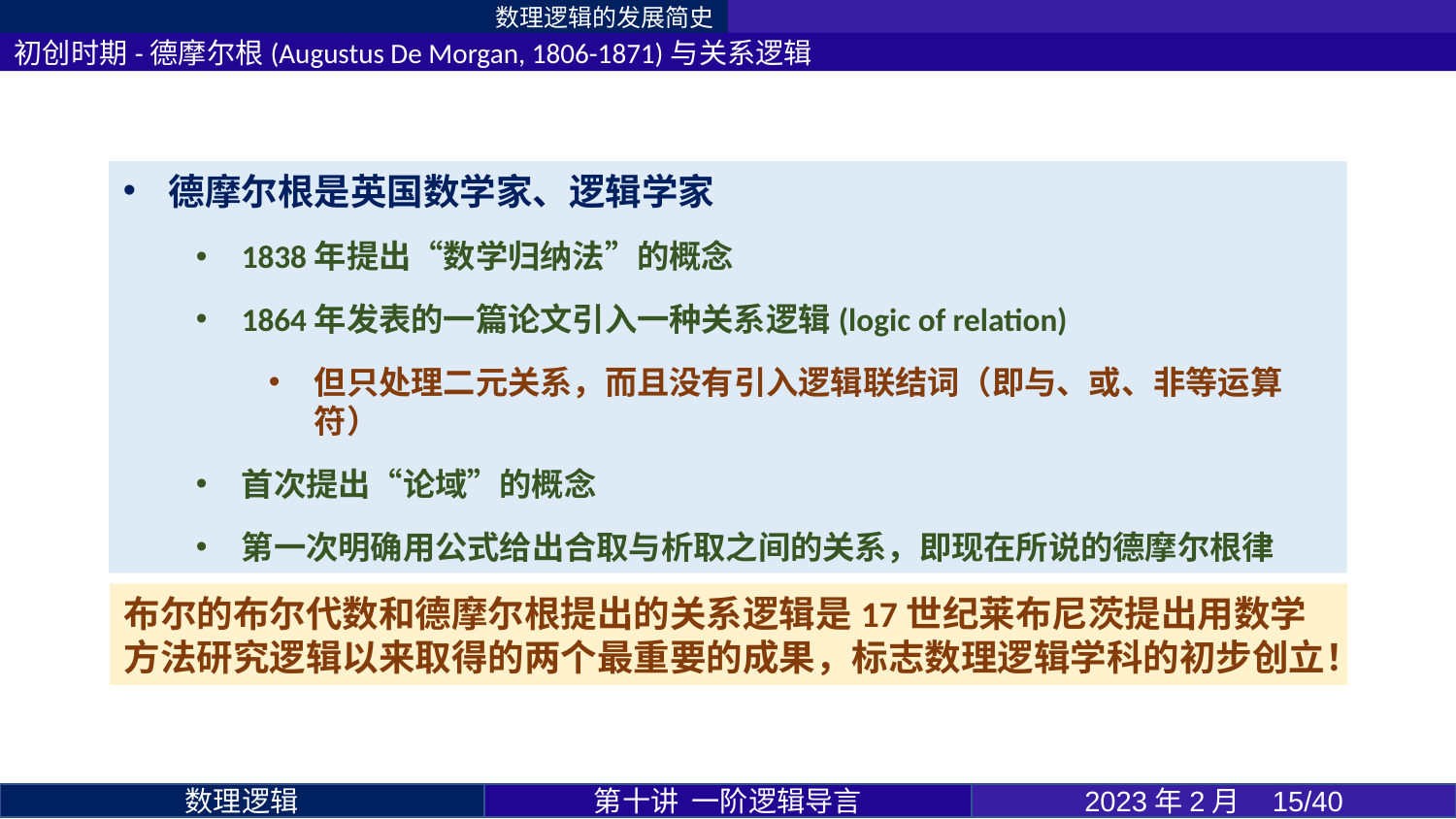

数理逻辑的发展简史
初创时期-德摩尔根(Augustus De Morgan, 1806-1871)与关系逻辑
德摩尔根是英国数学家、逻辑学家
1838年提出“数学归纳法”的概念
1864年发表的一篇论文引入一种关系逻辑(logic of relation)
但只处理二元关系，而且没有引入逻辑联结词（即与、或、非等运算符）
首次提出“论域”的概念
第一次明确用公式给出合取与析取之间的关系，即现在所说的德摩尔根律
布尔的布尔代数和德摩尔根提出的关系逻辑是17世纪莱布尼茨提出用数学方法研究逻辑以来取得的两个最重要的成果，标志数理逻辑学科的初步创立！
第十讲  一阶逻辑导言
2023年2月    15/40
数理逻辑